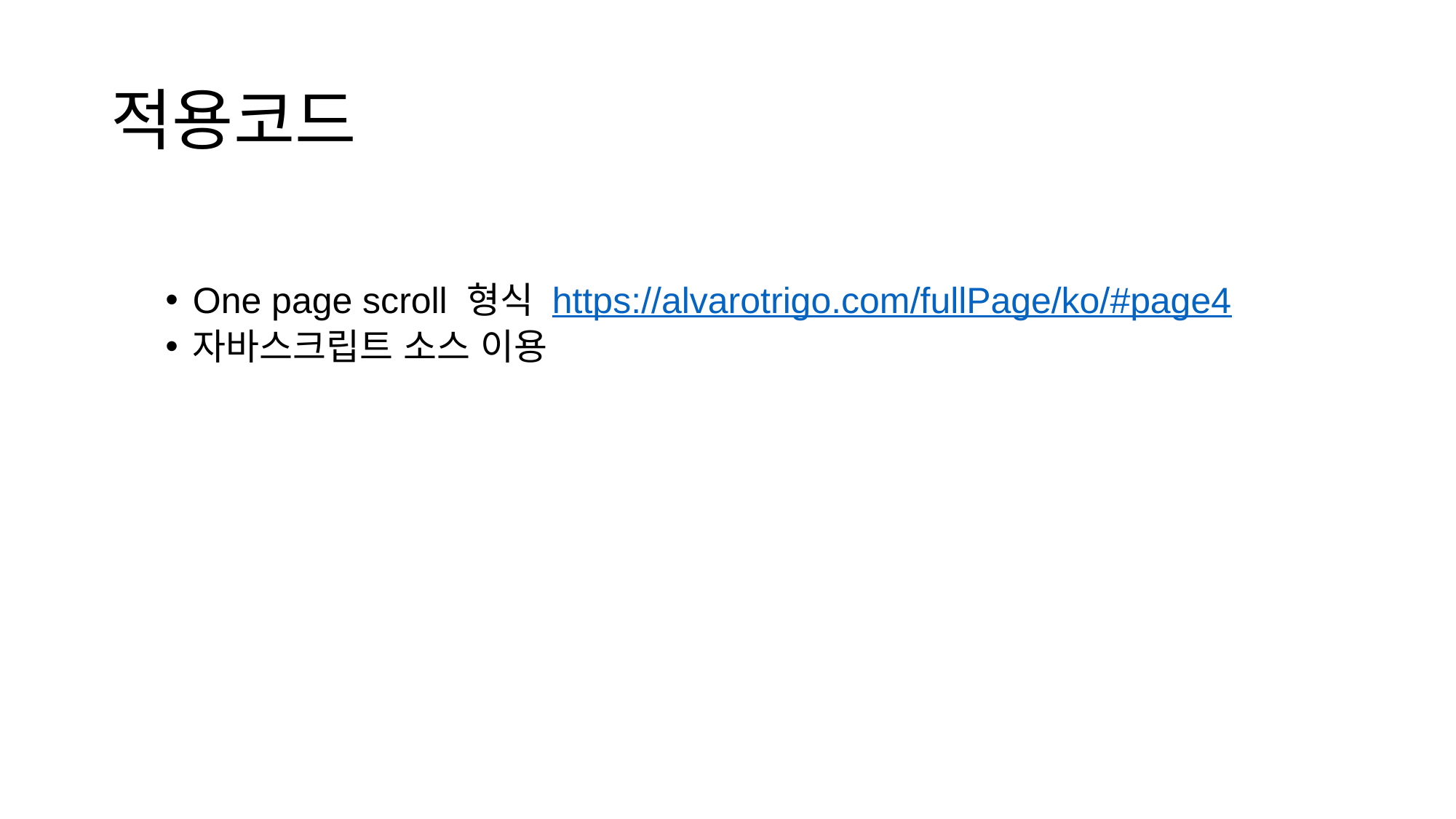

# 적용코드

One page scroll 형식 https://alvarotrigo.com/fullPage/ko/#page4
자바스크립트 소스 이용